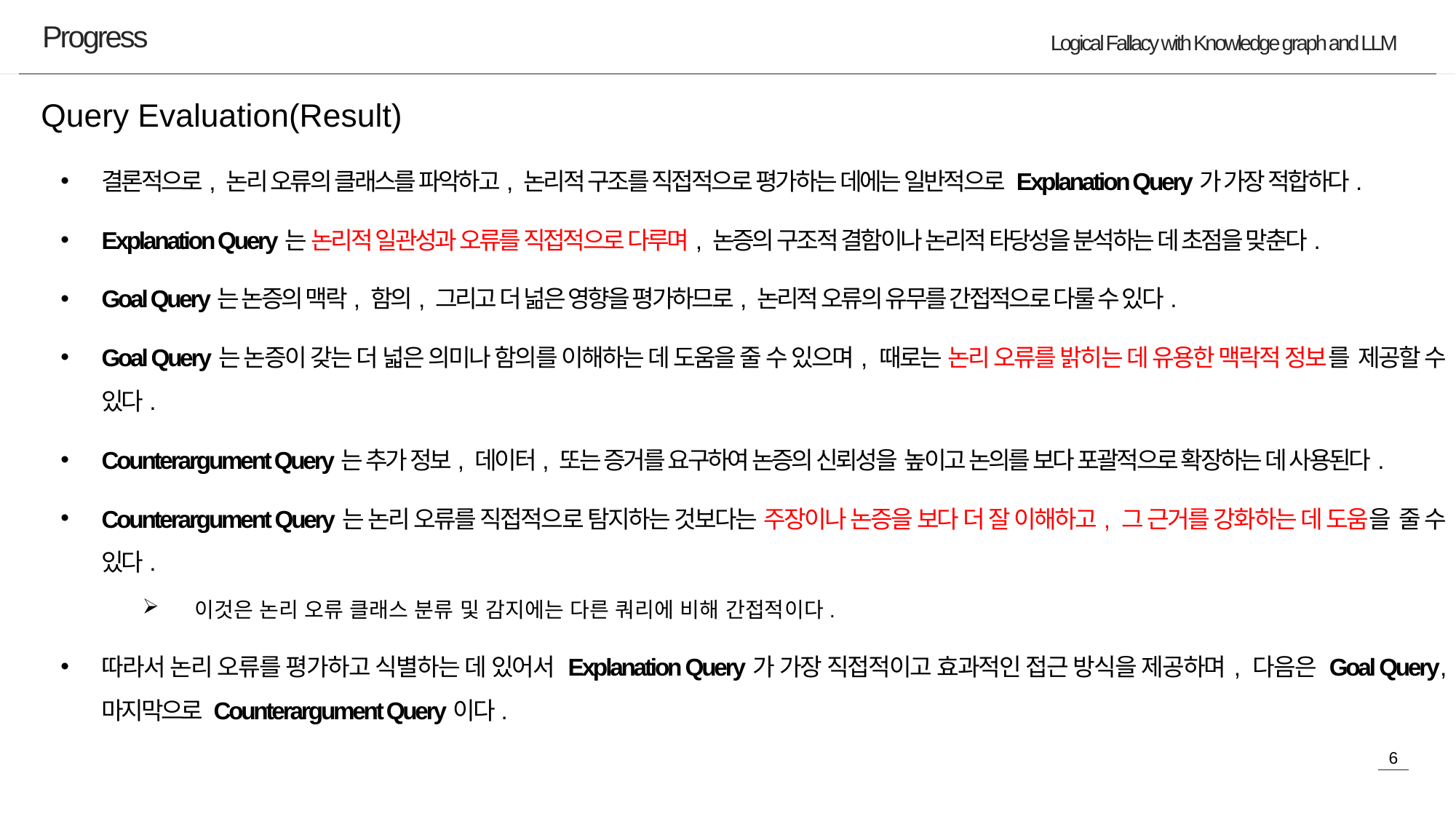

Progress
Query Evaluation(Result)
결론적으로, 논리 오류의 클래스를 파악하고, 논리적 구조를 직접적으로 평가하는 데에는 일반적으로 Explanation Query가 가장 적합하다.
Explanation Query는 논리적 일관성과 오류를 직접적으로 다루며, 논증의 구조적 결함이나 논리적 타당성을 분석하는 데 초점을 맞춘다.
Goal Query는 논증의 맥락, 함의, 그리고 더 넒은 영향을 평가하므로, 논리적 오류의 유무를 간접적으로 다룰 수 있다.
Goal Query는 논증이 갖는 더 넓은 의미나 함의를 이해하는 데 도움을 줄 수 있으며, 때로는 논리 오류를 밝히는 데 유용한 맥락적 정보를 제공할 수 있다.
Counterargument Query는 추가 정보, 데이터, 또는 증거를 요구하여 논증의 신뢰성을  높이고 논의를 보다 포괄적으로 확장하는 데 사용된다.
Counterargument Query는 논리 오류를 직접적으로 탐지하는 것보다는 주장이나 논증을 보다 더 잘 이해하고, 그 근거를 강화하는 데 도움을 줄 수 있다.
 이것은 논리 오류 클래스 분류 및 감지에는 다른 쿼리에 비해 간접적이다.
따라서 논리 오류를 평가하고 식별하는 데 있어서 Explanation Query가 가장 직접적이고 효과적인 접근 방식을 제공하며, 다음은 Goal Query, 마지막으로 Counterargument Query이다.